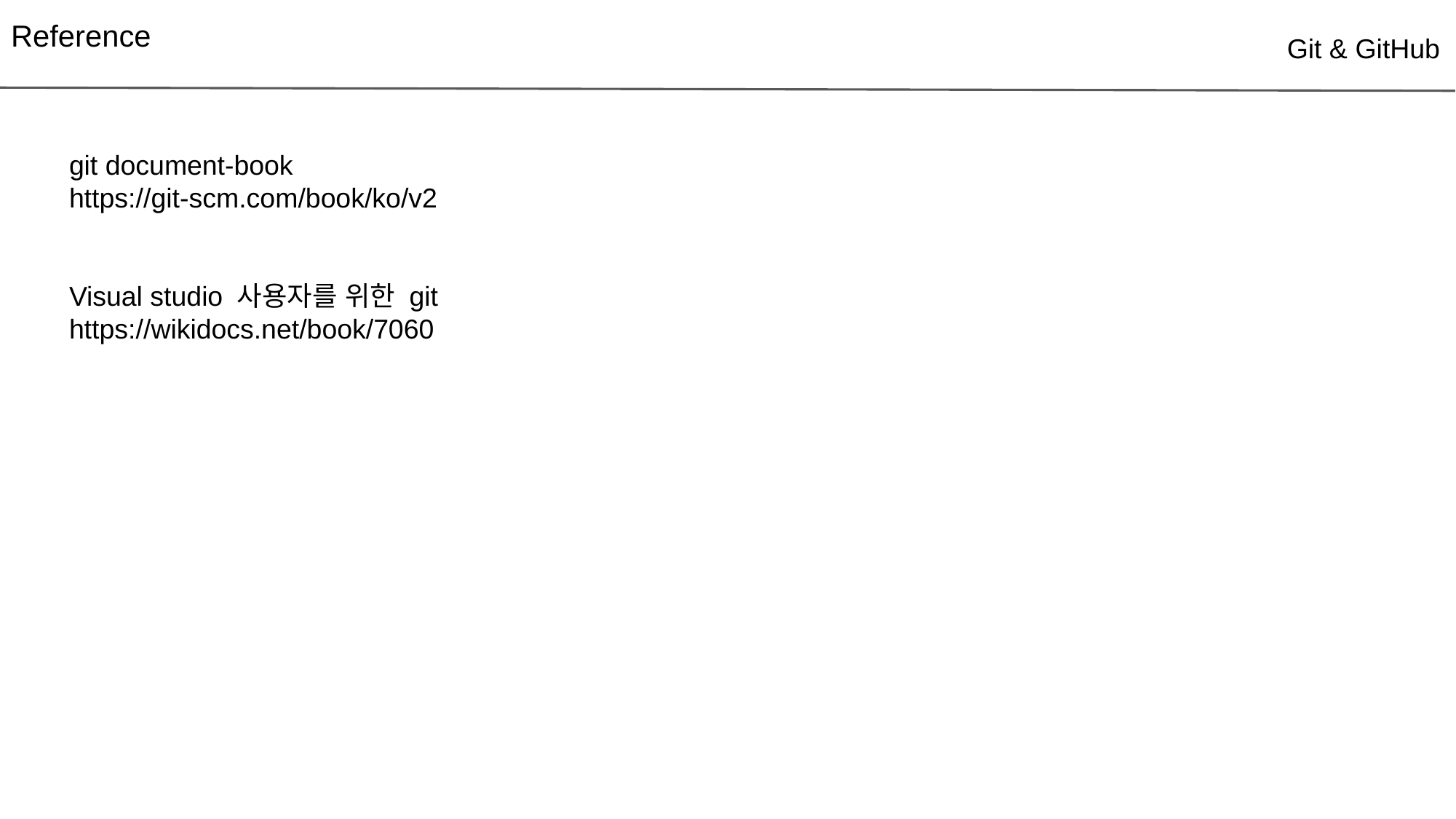

# Reference
Git & GitHub
git document-book
https://git-scm.com/book/ko/v2

Visual studio 사용자를 위한 git
https://wikidocs.net/book/7060